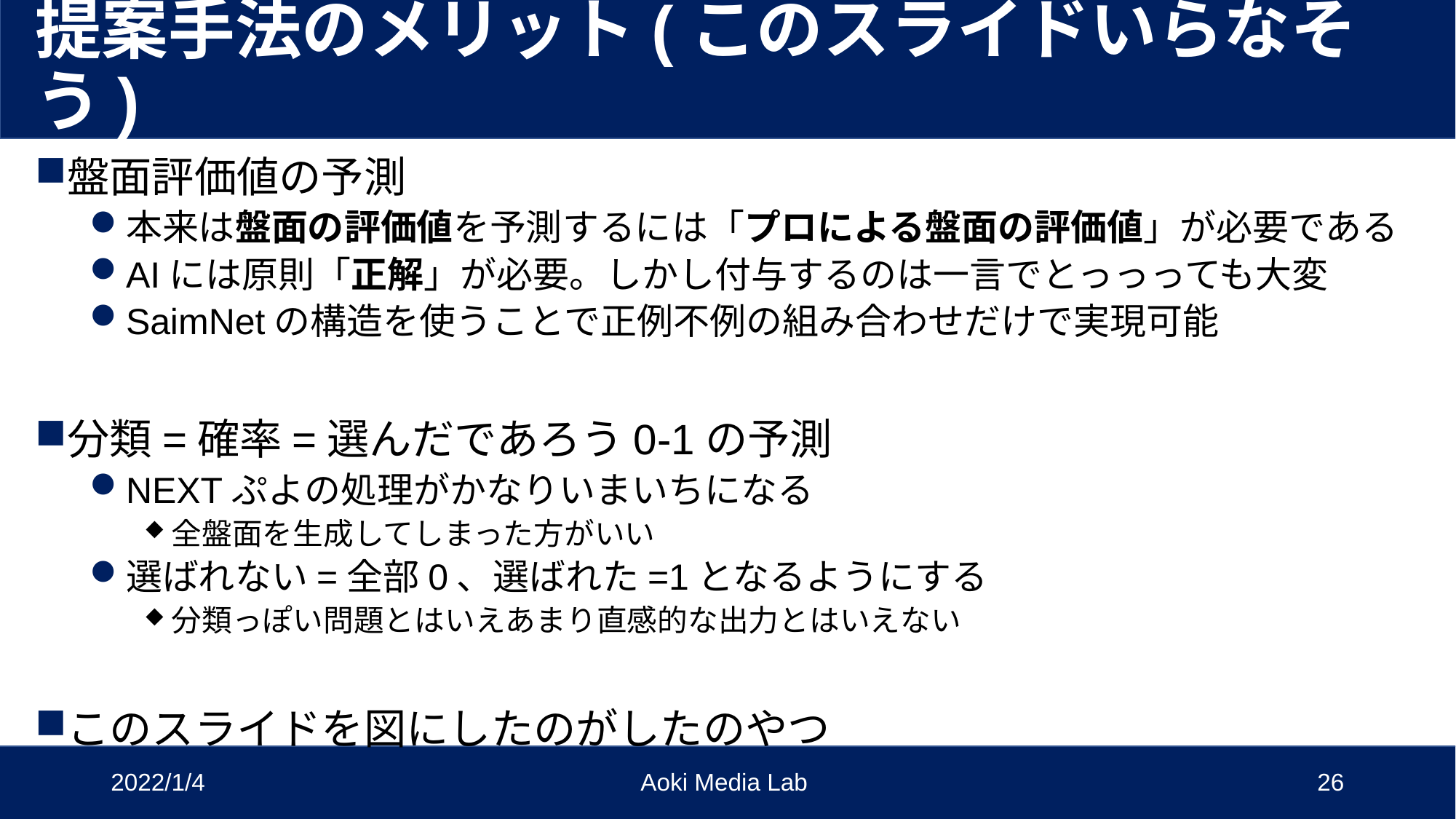

# 提案手法のメリット(このスライドいらなそう)
盤面評価値の予測
本来は盤面の評価値を予測するには「プロによる盤面の評価値」が必要である
AIには原則「正解」が必要。しかし付与するのは一言でとっっっても大変
SaimNetの構造を使うことで正例不例の組み合わせだけで実現可能

分類=確率=選んだであろう0-1の予測
NEXTぷよの処理がかなりいまいちになる
全盤面を生成してしまった方がいい
選ばれない=全部0、選ばれた=1となるようにする
分類っぽい問題とはいえあまり直感的な出力とはいえない

このスライドを図にしたのがしたのやつ

2022/1/4
Aoki Media Lab
26